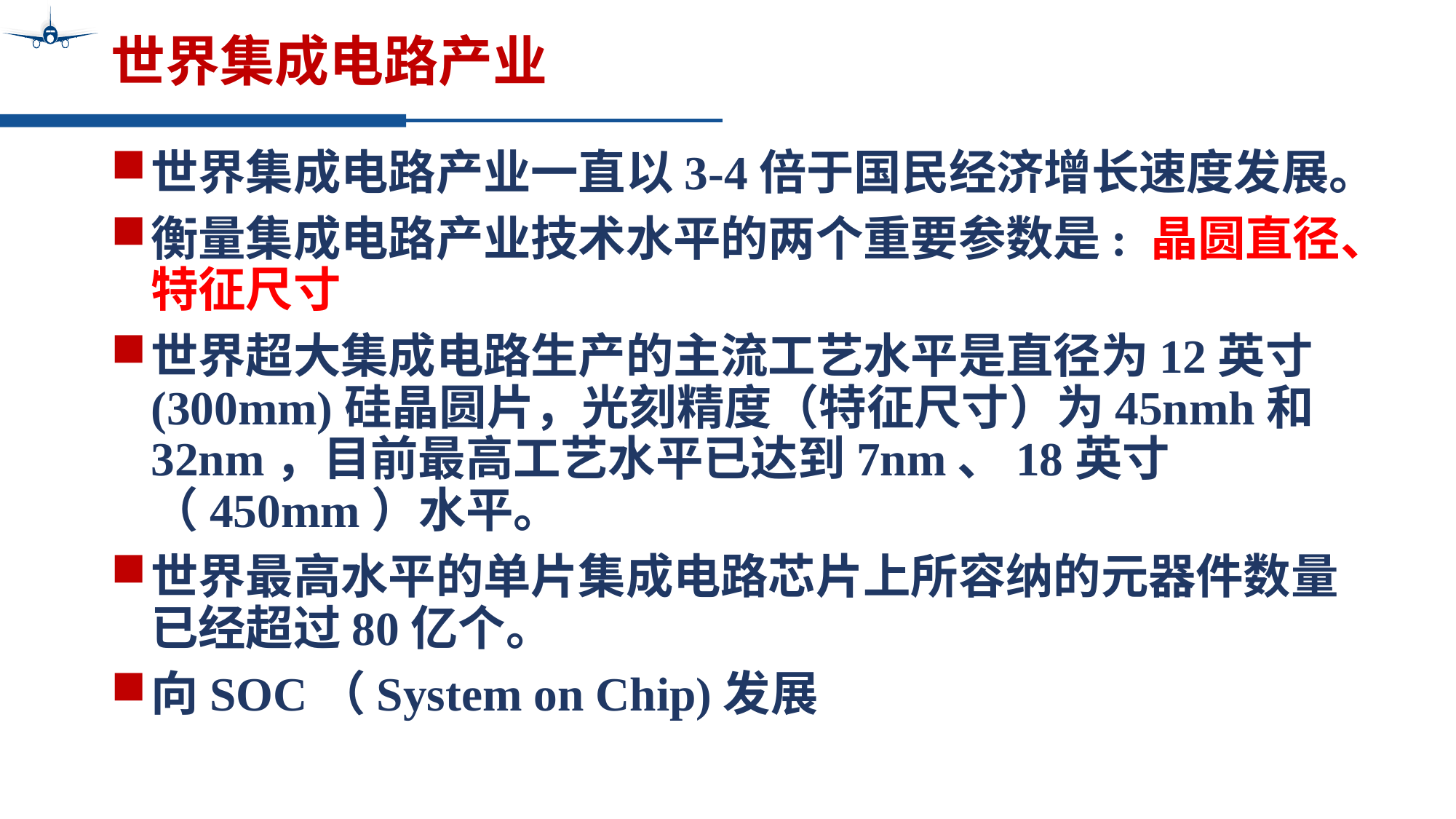

# 世界集成电路产业
世界集成电路产业一直以3-4倍于国民经济增长速度发展。
衡量集成电路产业技术水平的两个重要参数是: 晶圆直径、特征尺寸
世界超大集成电路生产的主流工艺水平是直径为12英寸(300mm)硅晶圆片，光刻精度（特征尺寸）为45nmh和32nm，目前最高工艺水平已达到7nm、18英寸（450mm）水平。
世界最高水平的单片集成电路芯片上所容纳的元器件数量已经超过80亿个。
向SOC（System on Chip)发展